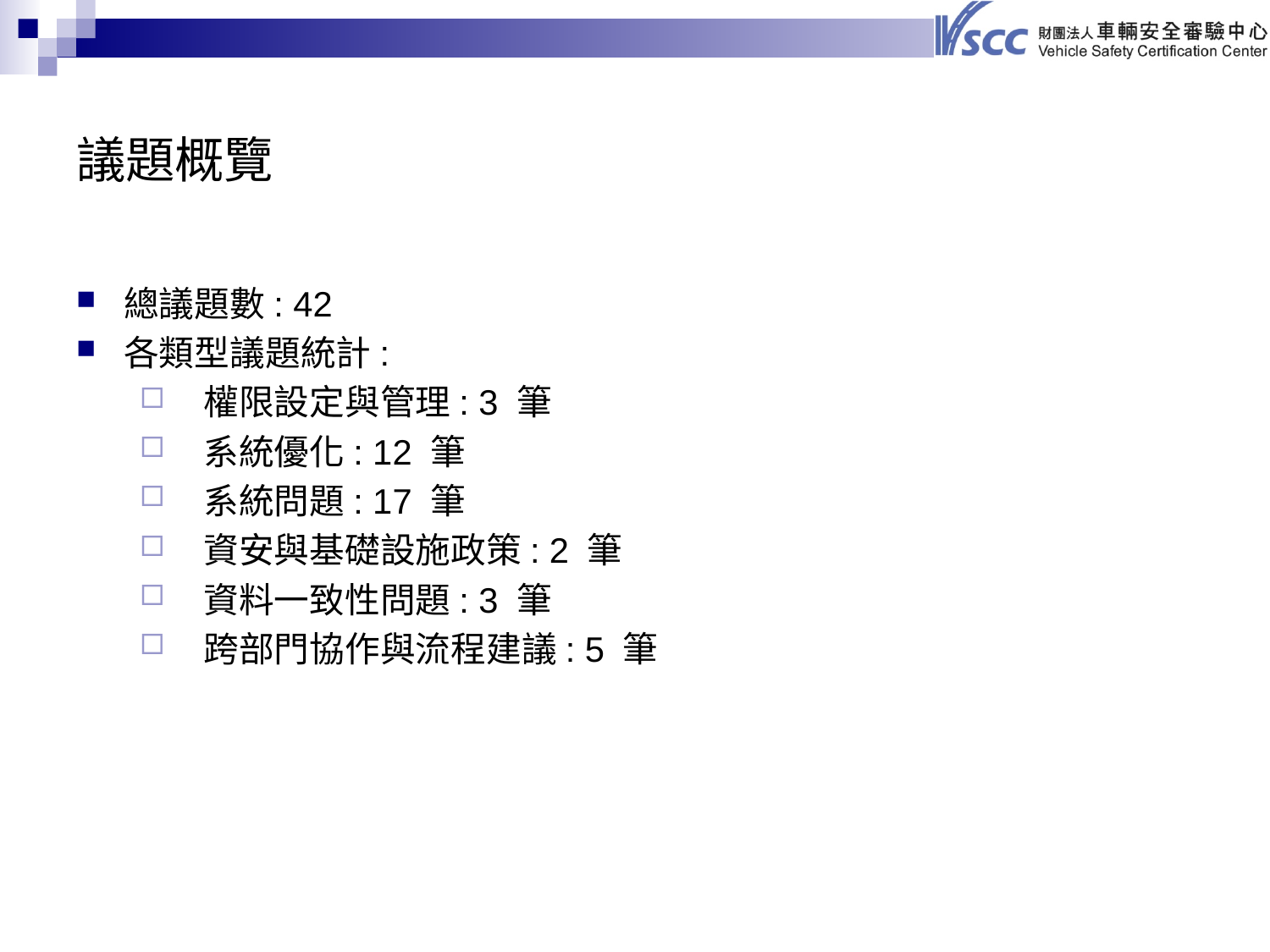

# 議題概覽
總議題數: 42
各類型議題統計:
  權限設定與管理: 3 筆
  系統優化: 12 筆
  系統問題: 17 筆
  資安與基礎設施政策: 2 筆
  資料一致性問題: 3 筆
  跨部門協作與流程建議: 5 筆